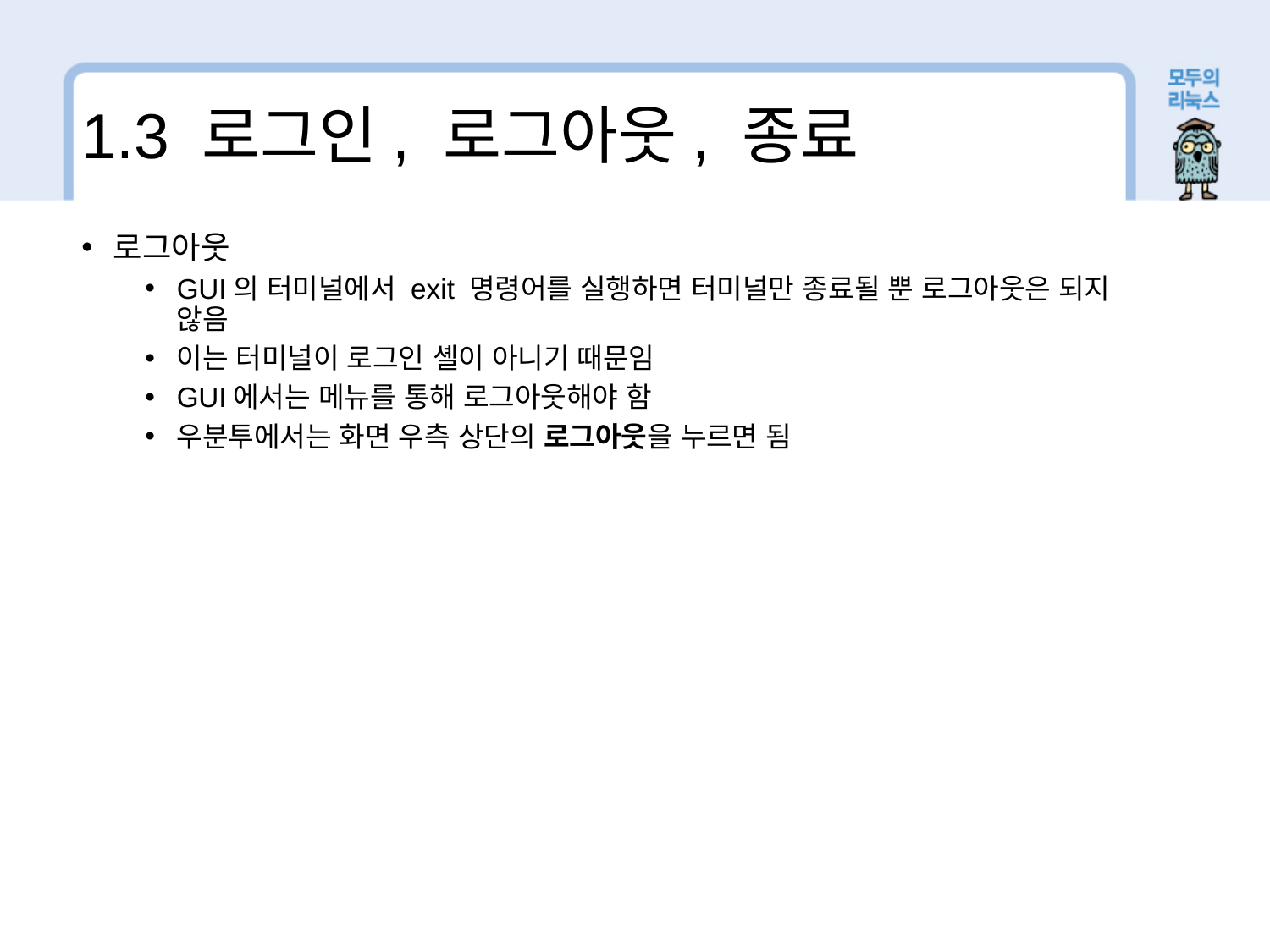

1.3 로그인, 로그아웃, 종료
로그아웃
GUI의 터미널에서 exit 명령어를 실행하면 터미널만 종료될 뿐 로그아웃은 되지 않음
이는 터미널이 로그인 셸이 아니기 때문임
GUI에서는 메뉴를 통해 로그아웃해야 함
우분투에서는 화면 우측 상단의 로그아웃을 누르면 됨